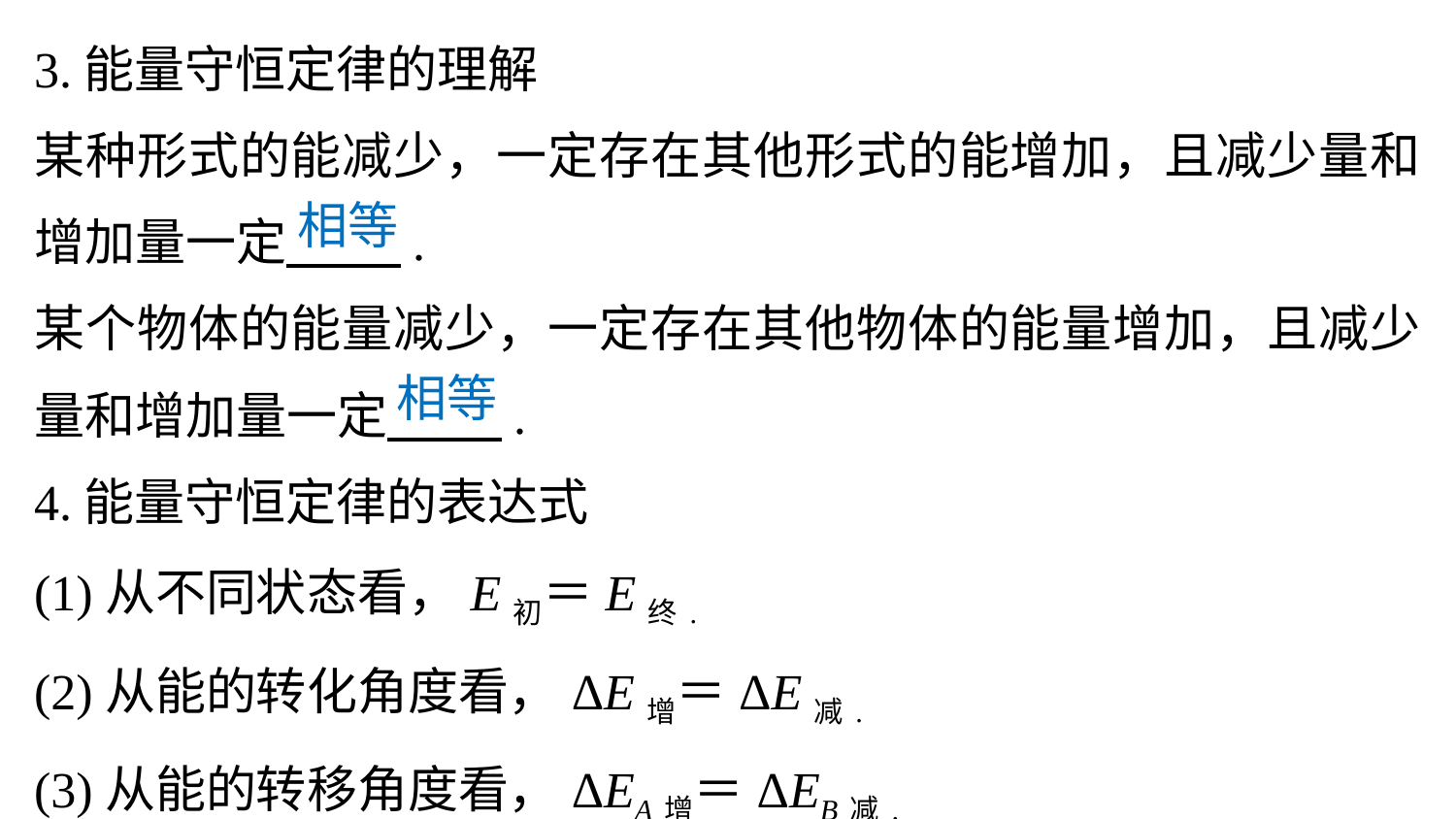

3.能量守恒定律的理解
某种形式的能减少，一定存在其他形式的能增加，且减少量和增加量一定          .
某个物体的能量减少，一定存在其他物体的能量增加，且减少量和增加量一定          .
4.能量守恒定律的表达式
(1)从不同状态看，E初＝E终.
(2)从能的转化角度看，ΔE增＝ΔE减.
(3)从能的转移角度看，ΔEA增＝ΔEB减.
相等
相等